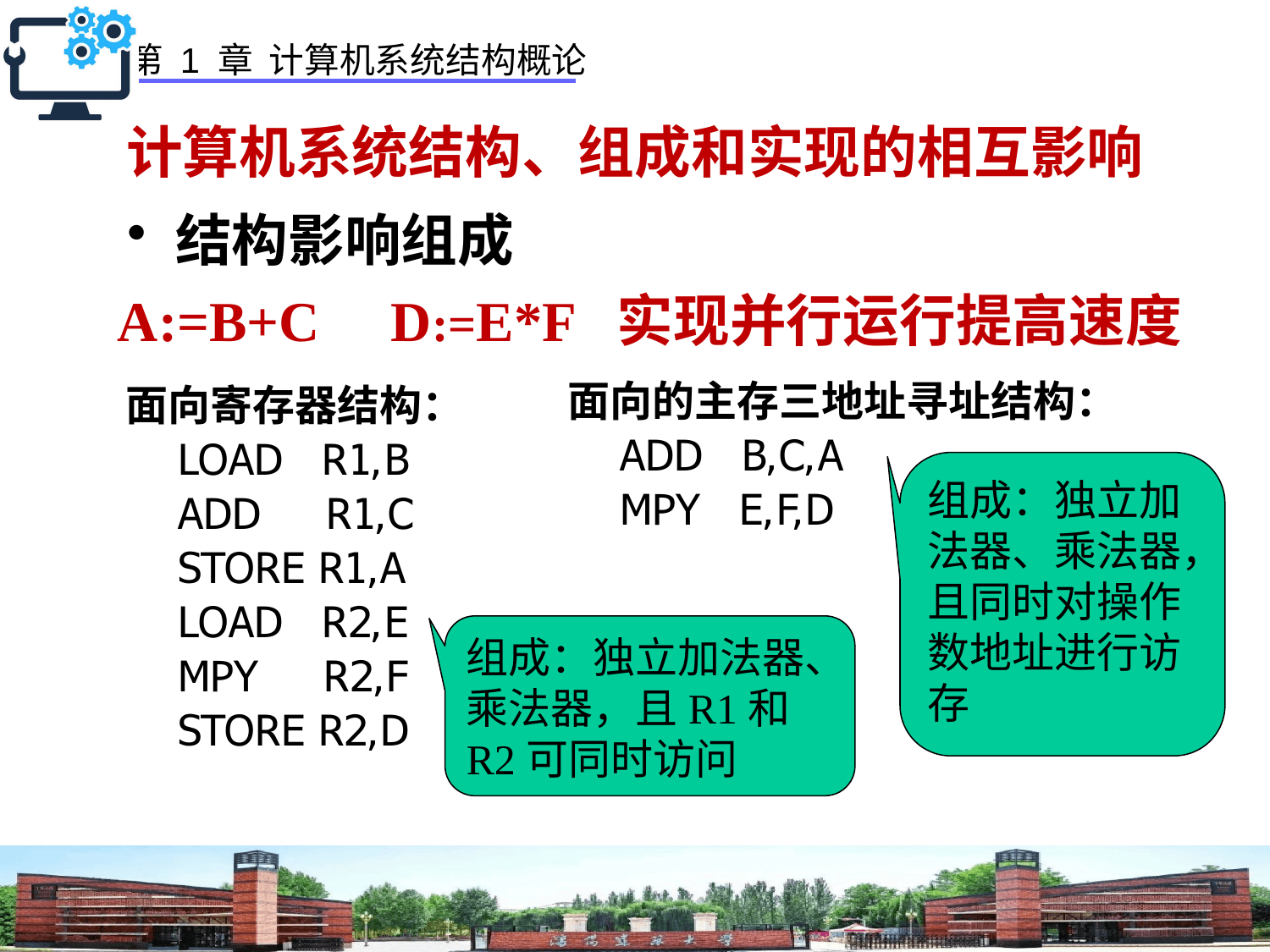

# 计算机系统结构、组成和实现的相互影响
结构影响组成
A:=B+C     D:=E*F  实现并行运行提高速度
面向的主存三地址寻址结构：
    ADD   B,C,A
    MPY   E,F,D

面向寄存器结构：
    LOAD   R1,B
    ADD     R1,C
    STORE R1,A
    LOAD   R2,E
    MPY     R2,F
    STORE R2,D
组成：独立加法器、乘法器，且同时对操作数地址进行访存
组成：独立加法器、乘法器，且R1和R2可同时访问